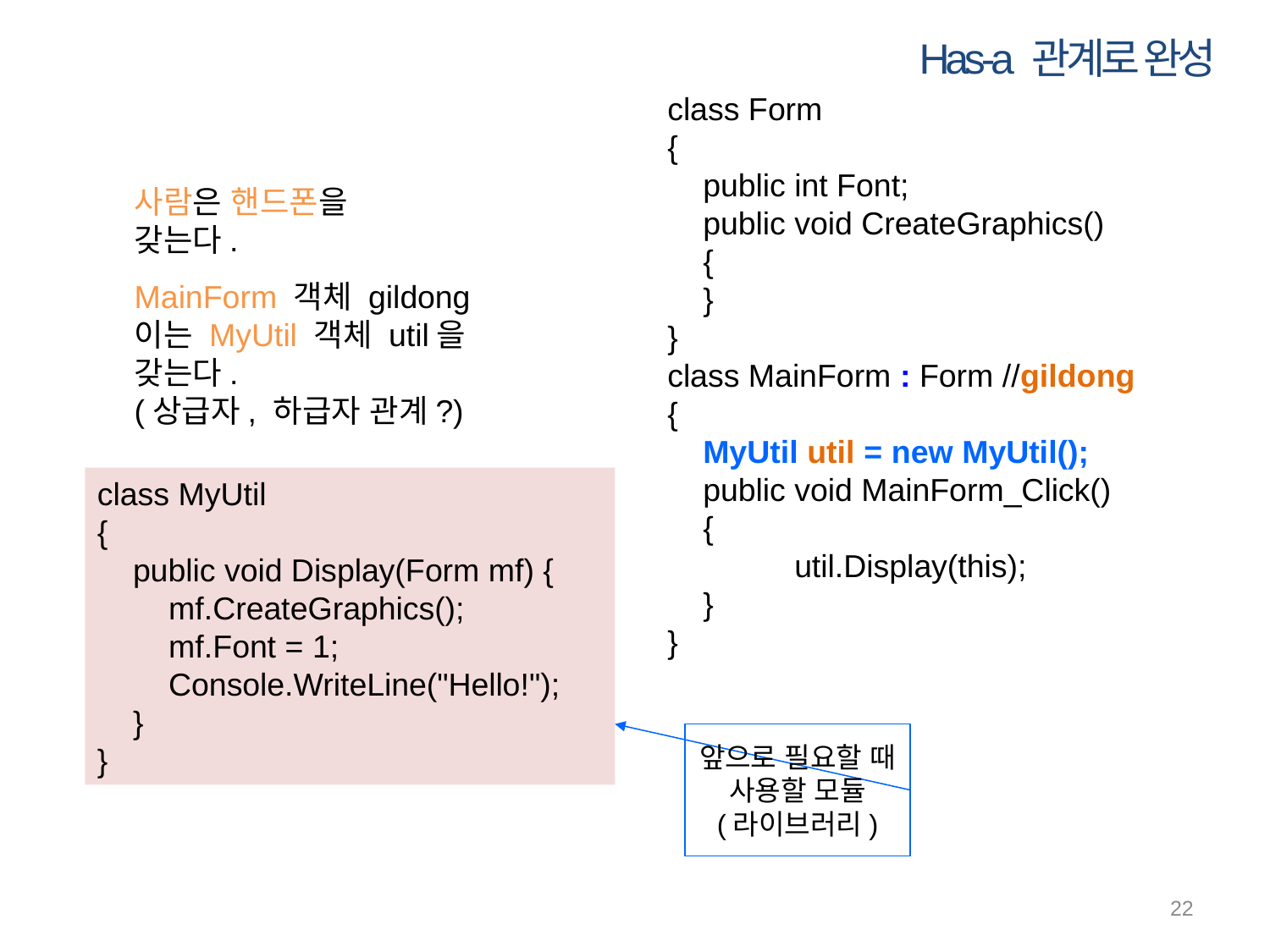

# Has-a 관계로 완성
class Form
{
    public int Font;
    public void CreateGraphics()
    {
    }
}
class MainForm : Form //gildong
{
    MyUtil util = new MyUtil();
    public void MainForm_Click()
    {
	util.Display(this);
    }
}

사람은 핸드폰을 갖는다.
MainForm 객체 gildong이는 MyUtil 객체 util을 갖는다.
(상급자, 하급자 관계?)
class MyUtil
{
    public void Display(Form mf) {
        mf.CreateGraphics();
        mf.Font = 1;
        Console.WriteLine("Hello!");
    }
}
앞으로 필요할 때 사용할 모듈
(라이브러리)
22